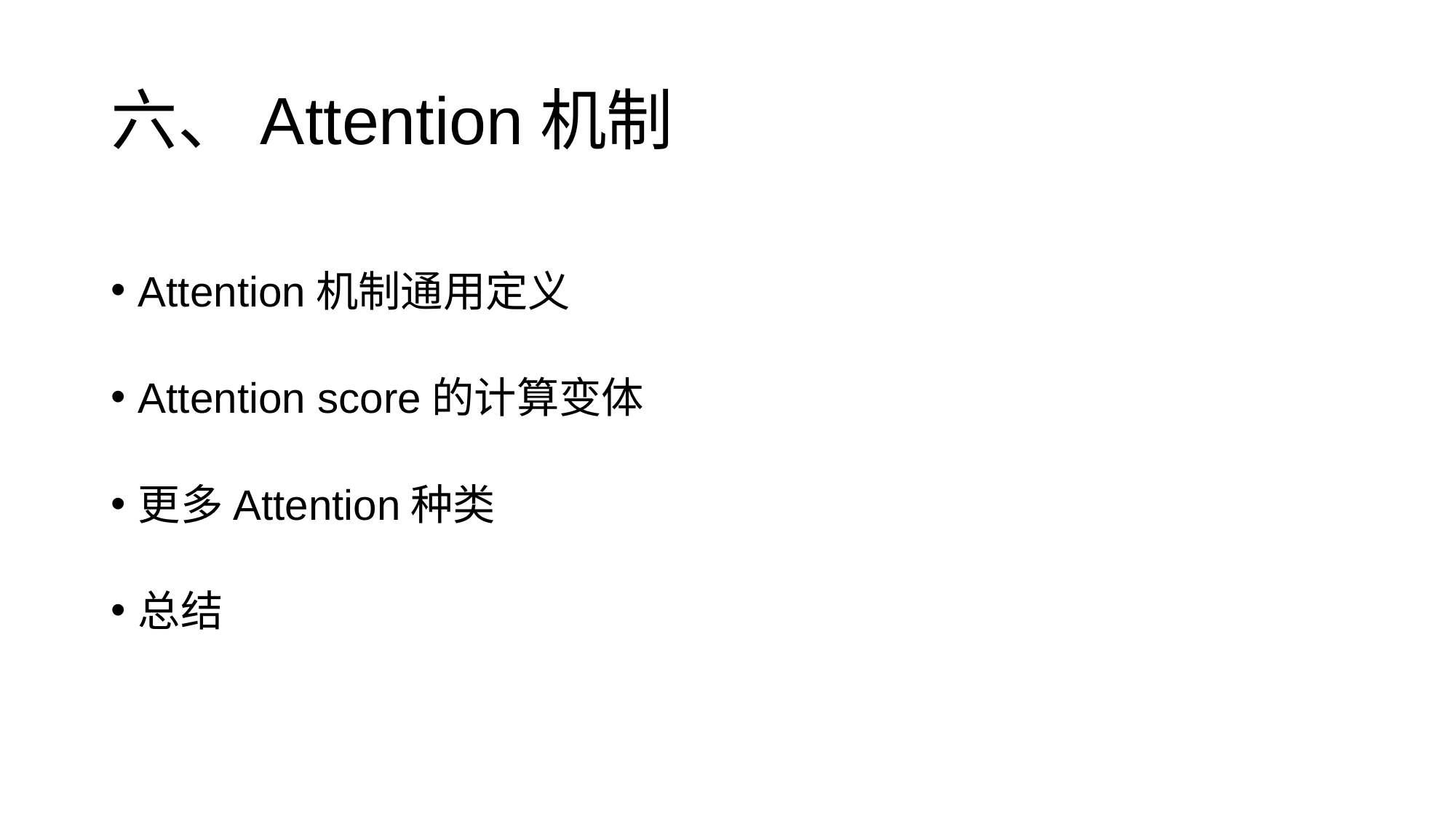

# 六、Attention机制
Attention机制通用定义
Attention score的计算变体
更多Attention种类
总结